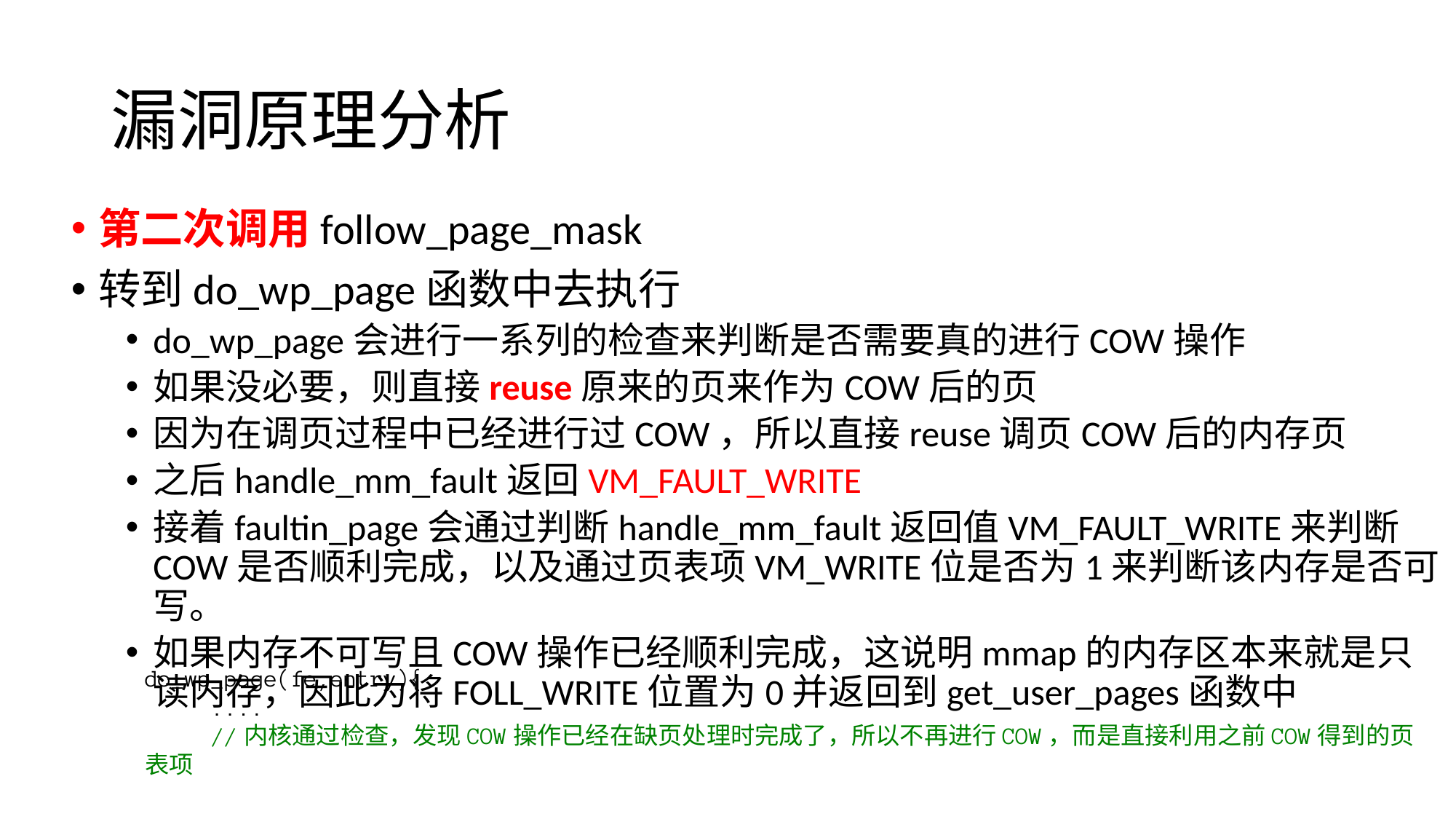

# 漏洞原理分析
第二次调用follow_page_mask
转到do_wp_page函数中去执行
do_wp_page会进行一系列的检查来判断是否需要真的进行COW操作
如果没必要，则直接reuse原来的页来作为COW后的页
因为在调页过程中已经进行过COW，所以直接reuse调页COW后的内存页
之后handle_mm_fault返回VM_FAULT_WRITE
接着faultin_page会通过判断handle_mm_fault返回值VM_FAULT_WRITE来判断COW是否顺利完成，以及通过页表项VM_WRITE位是否为1来判断该内存是否可写。
如果内存不可写且COW操作已经顺利完成，这说明mmap的内存区本来就是只读内存，因此为将FOLL_WRITE位置为0并返回到get_user_pages函数中

do_wp_page(fe,entry){
     ....
     //内核通过检查，发现COW操作已经在缺页处理时完成了，所以不再进行COW，而是直接利用之前COW得到的页表项